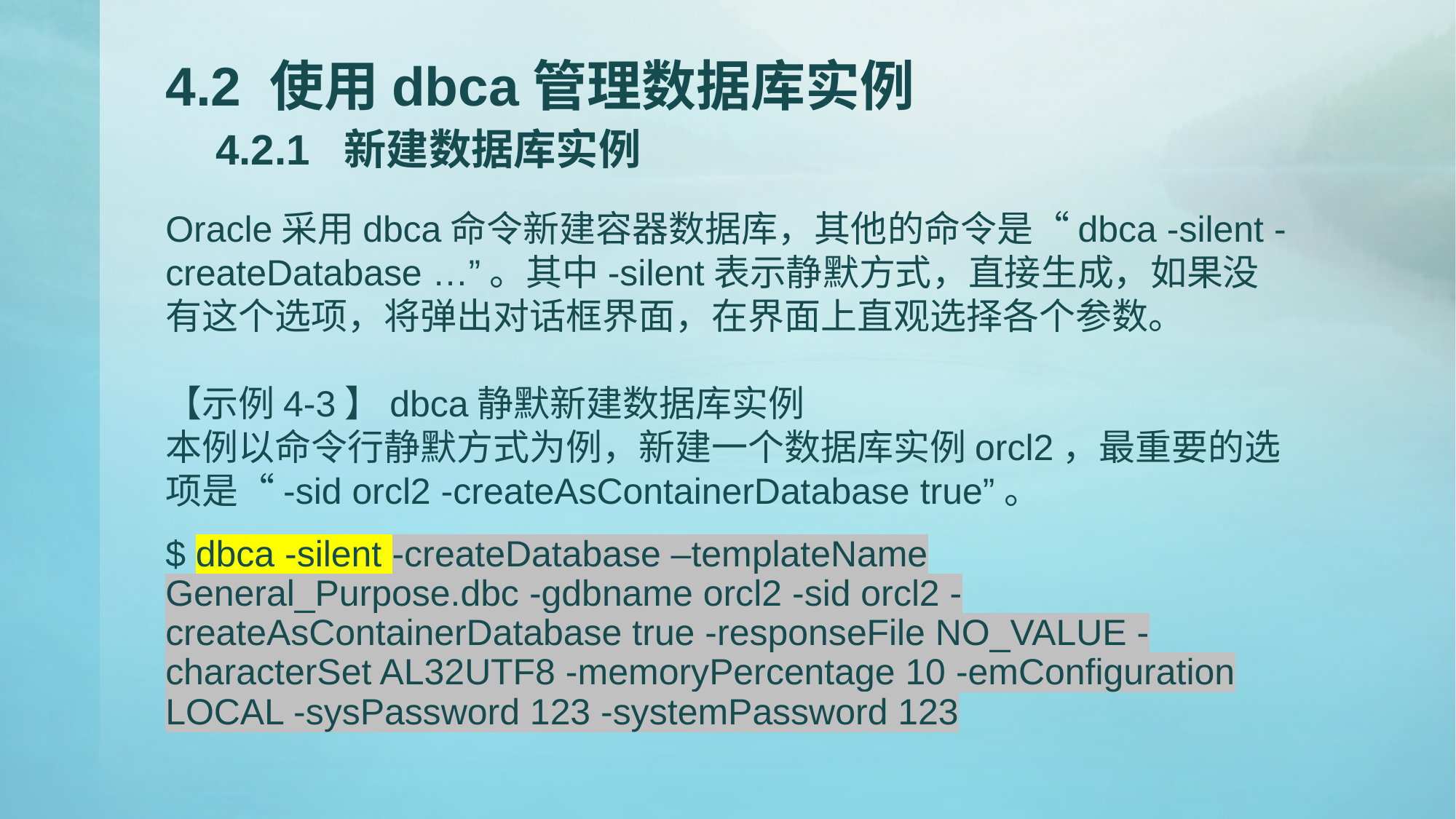

# 4.2 使用dbca管理数据库实例 4.2.1  新建数据库实例
Oracle采用dbca命令新建容器数据库，其他的命令是“dbca -silent -createDatabase …”。其中-silent表示静默方式，直接生成，如果没有这个选项，将弹出对话框界面，在界面上直观选择各个参数。

【示例4-3】dbca静默新建数据库实例
本例以命令行静默方式为例，新建一个数据库实例orcl2，最重要的选项是“-sid orcl2 -createAsContainerDatabase true”。
$ dbca -silent -createDatabase –templateName General_Purpose.dbc -gdbname orcl2 -sid orcl2 -createAsContainerDatabase true -responseFile NO_VALUE -characterSet AL32UTF8 -memoryPercentage 10 -emConfiguration LOCAL -sysPassword 123 -systemPassword 123